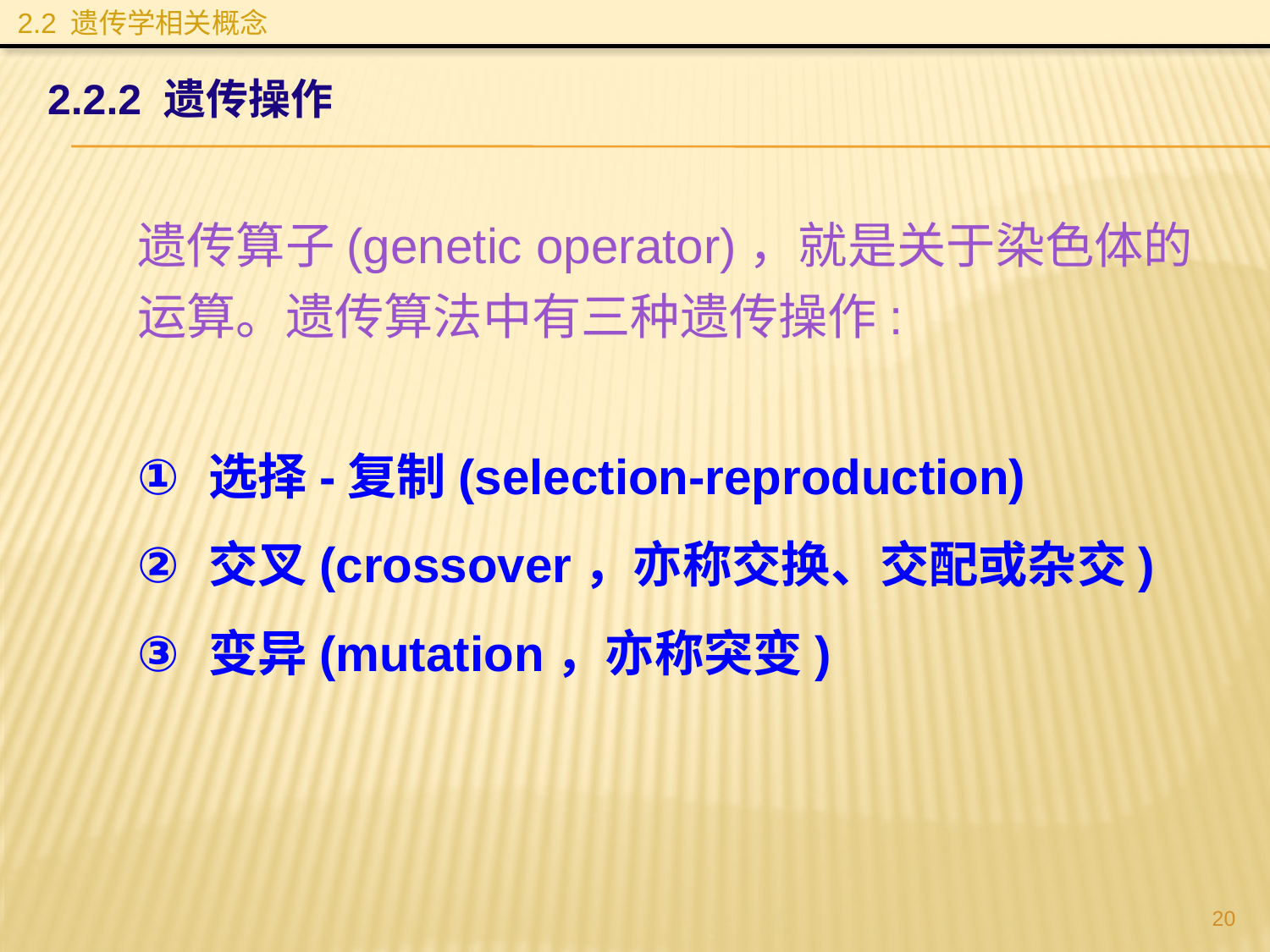

2.2 遗传学相关概念

2.2.2 遗传操作
遗传算子(genetic operator)，就是关于染色体的运算。遗传算法中有三种遗传操作:

选择-复制(selection-reproduction)
交叉(crossover，亦称交换、交配或杂交)
变异(mutation，亦称突变)
20